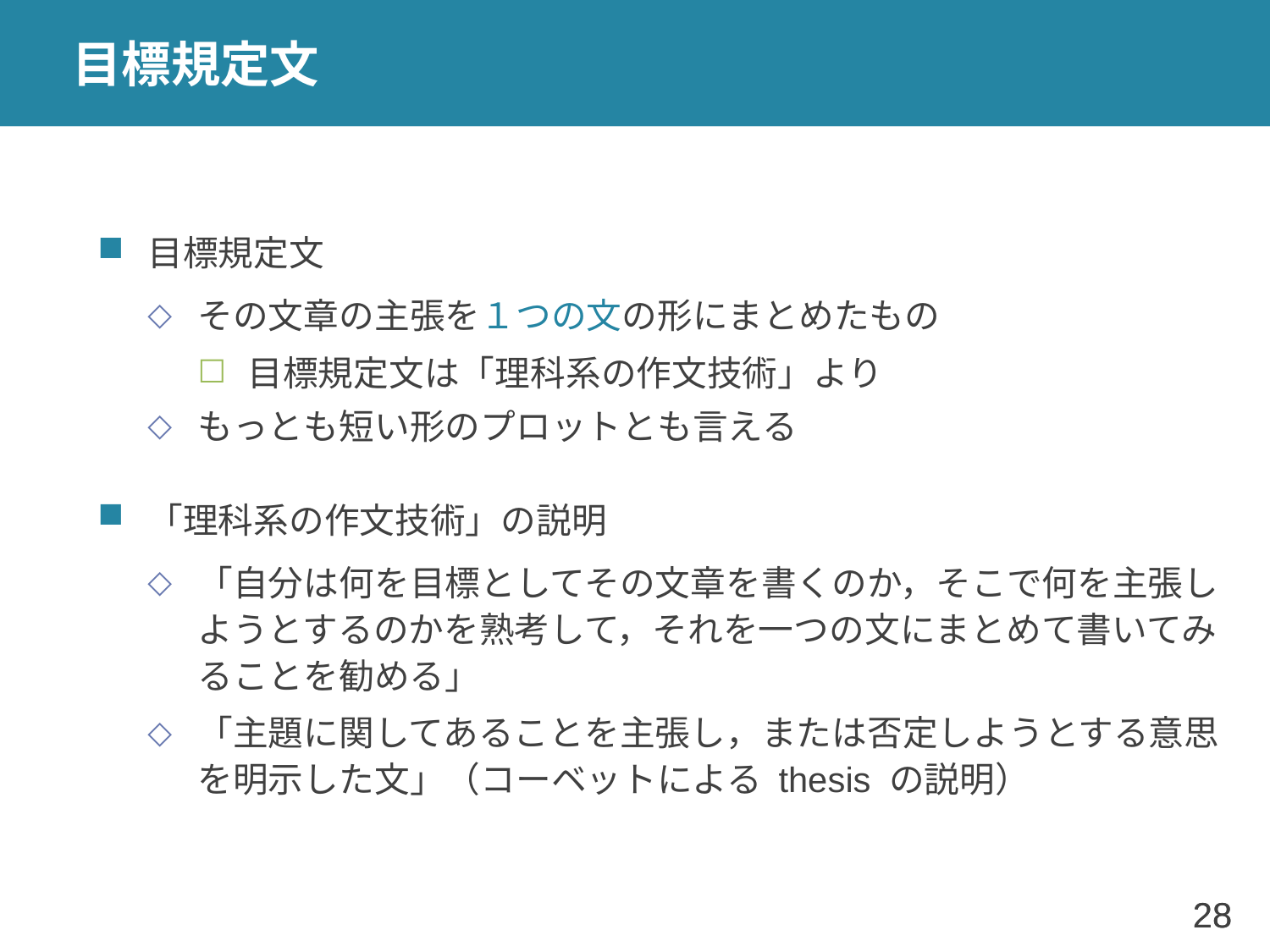

# 目標規定文
目標規定文
その文章の主張を１つの文の形にまとめたもの
目標規定文は「理科系の作文技術」より
もっとも短い形のプロットとも言える
「理科系の作文技術」の説明
「自分は何を目標としてその文章を書くのか，そこで何を主張しようとするのかを熟考して，それを一つの文にまとめて書いてみることを勧める」
「主題に関してあることを主張し，または否定しようとする意思を明示した文」（コーベットによる thesis の説明）